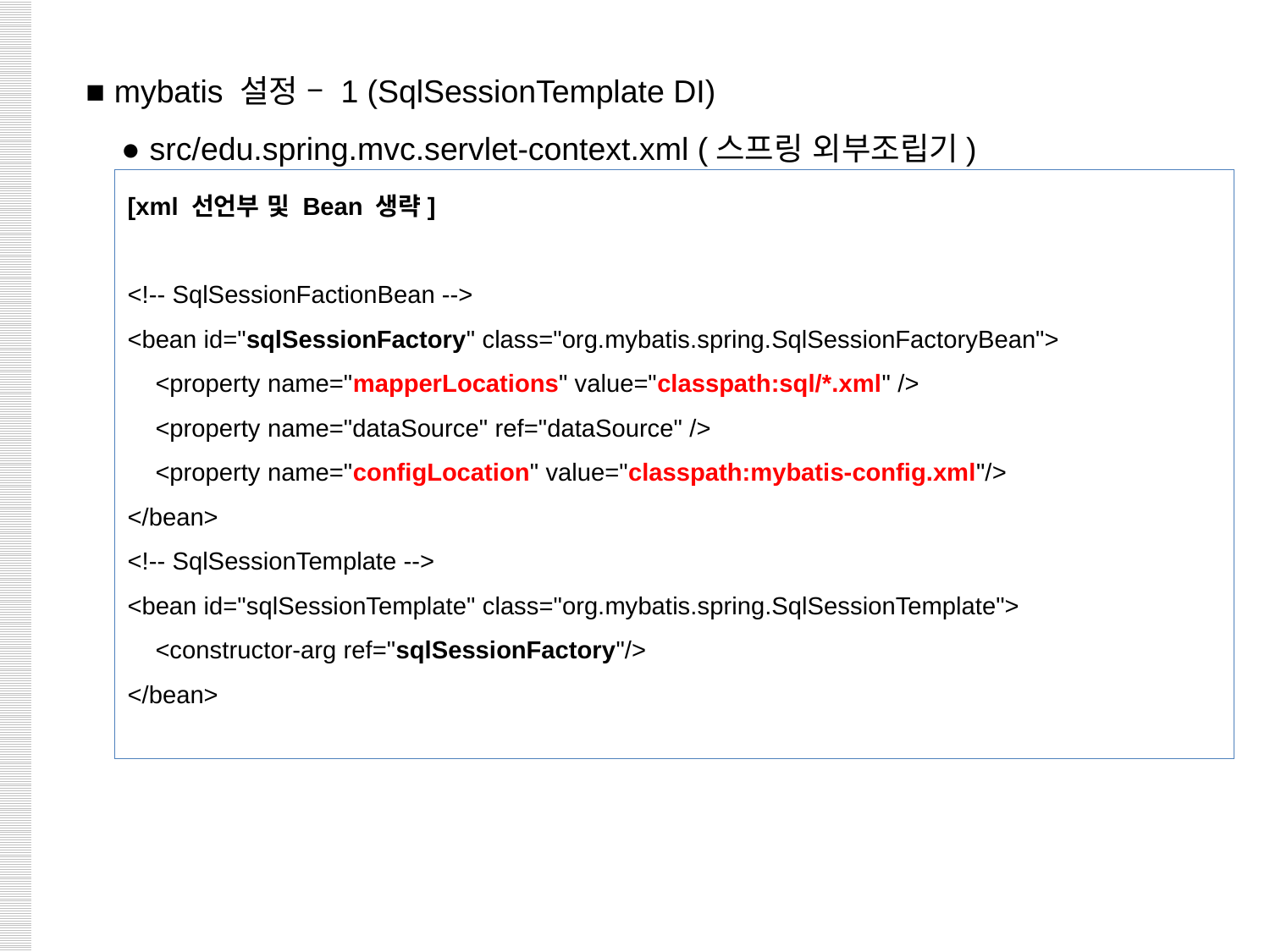

■ mybatis 설정 – 1 (SqlSessionTemplate DI)
    ● src/edu.spring.mvc.servlet-context.xml (스프링 외부조립기)
[xml 선언부 및 Bean 생략]

<!-- SqlSessionFactionBean -->
<bean id="sqlSessionFactory" class="org.mybatis.spring.SqlSessionFactoryBean">
    <property name="mapperLocations" value="classpath:sql/*.xml" />
    <property name="dataSource" ref="dataSource" />
    <property name="configLocation" value="classpath:mybatis-config.xml"/>
</bean>
<!-- SqlSessionTemplate -->
<bean id="sqlSessionTemplate" class="org.mybatis.spring.SqlSessionTemplate">
    <constructor-arg ref="sqlSessionFactory"/>
</bean>